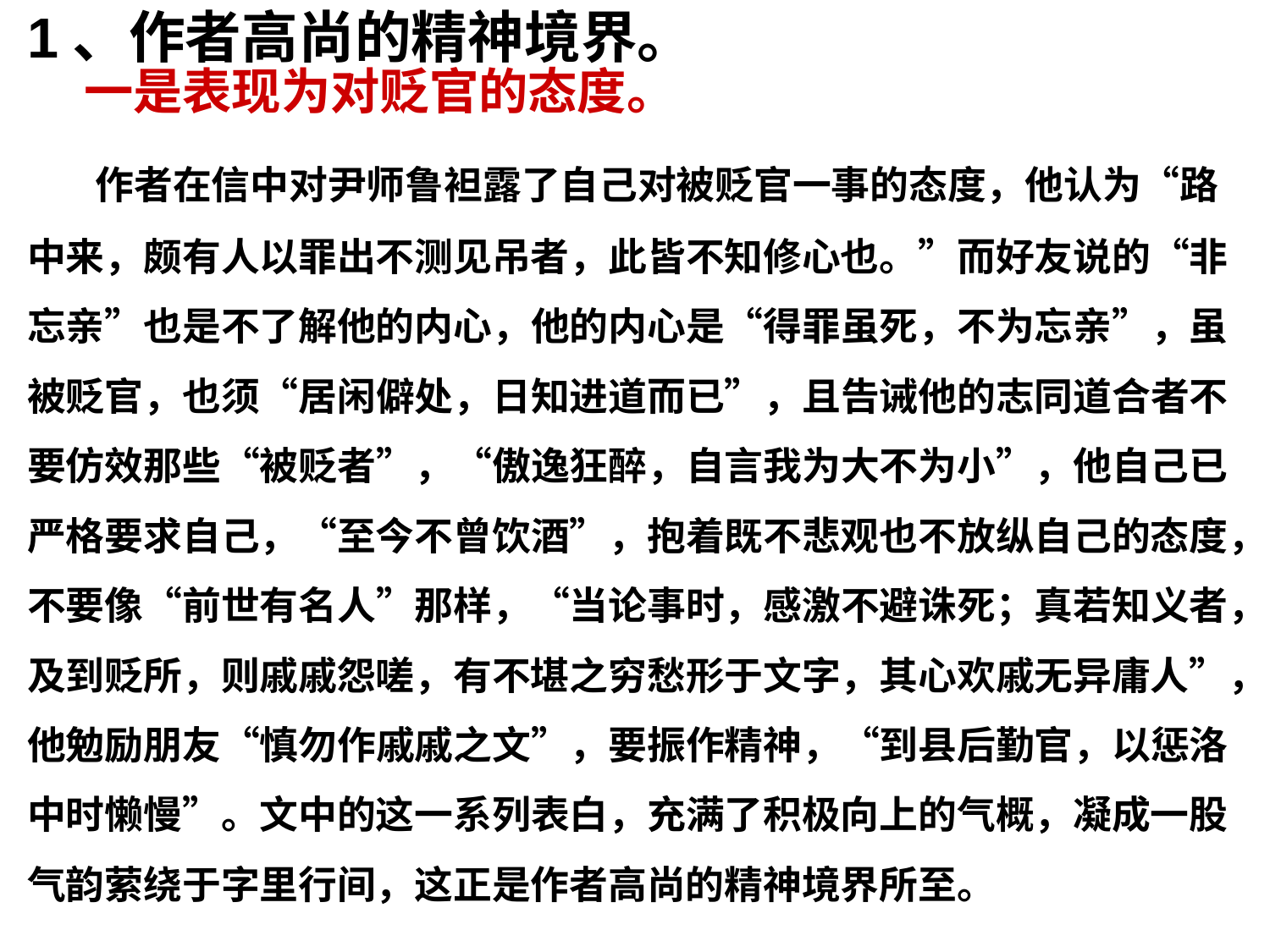

1、作者高尚的精神境界。
    一是表现为对贬官的态度。
     作者在信中对尹师鲁袒露了自己对被贬官一事的态度，他认为“路中来，颇有人以罪出不测见吊者，此皆不知修心也。”而好友说的“非忘亲”也是不了解他的内心，他的内心是“得罪虽死，不为忘亲”，虽被贬官，也须“居闲僻处，日知进道而已”，且告诫他的志同道合者不要仿效那些“被贬者”，“傲逸狂醉，自言我为大不为小”，他自己已严格要求自己，“至今不曾饮酒”，抱着既不悲观也不放纵自己的态度，不要像“前世有名人”那样，“当论事时，感激不避诛死；真若知义者，及到贬所，则戚戚怨嗟，有不堪之穷愁形于文字，其心欢戚无异庸人”，他勉励朋友“慎勿作戚戚之文”，要振作精神，“到县后勤官，以惩洛中时懒慢”。文中的这一系列表白，充满了积极向上的气概，凝成一股气韵萦绕于字里行间，这正是作者高尚的精神境界所至。